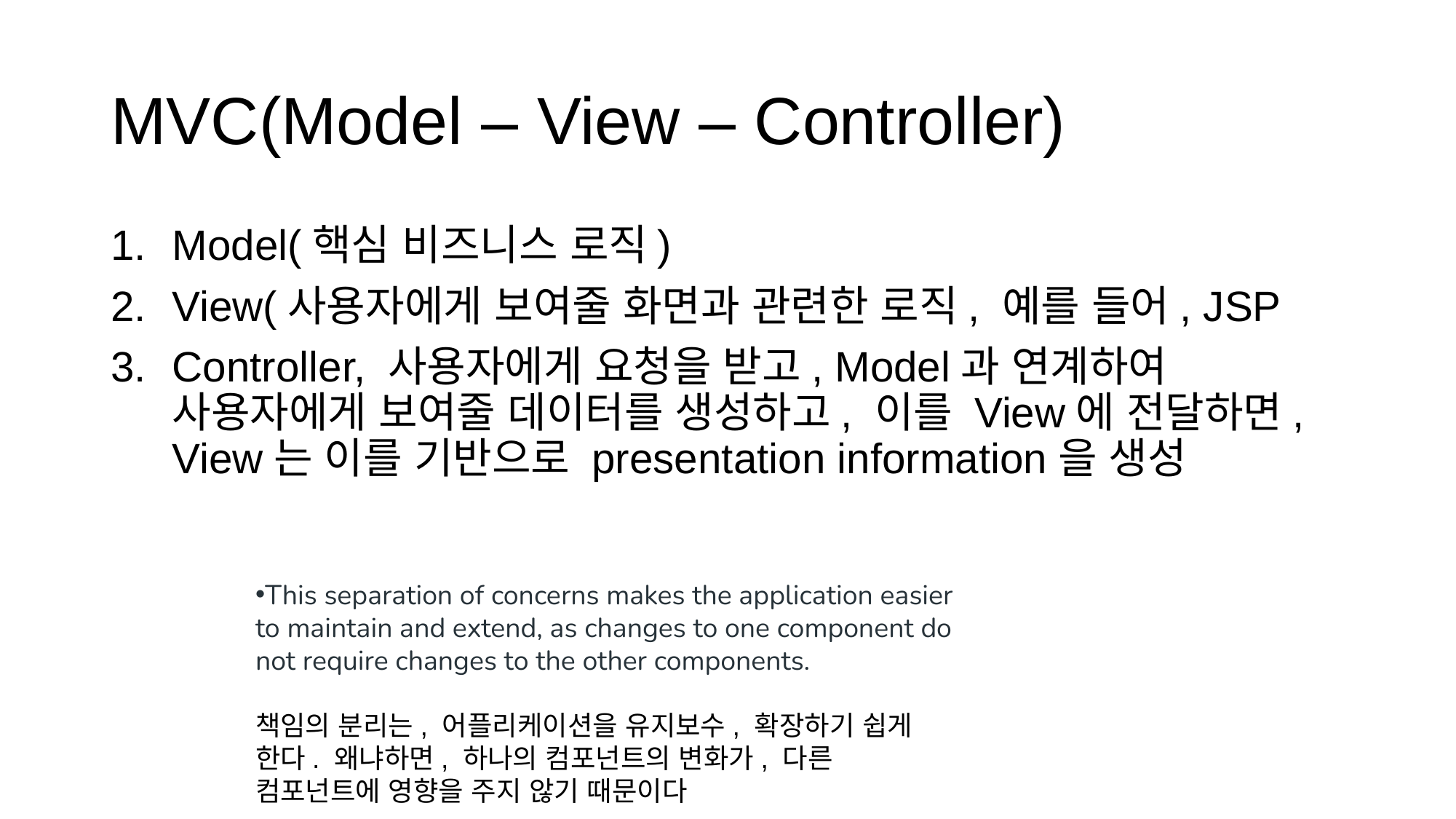

# MVC(Model – View – Controller)
Model(핵심 비즈니스 로직)
View(사용자에게 보여줄 화면과 관련한 로직, 예를 들어, JSP
Controller, 사용자에게 요청을 받고, Model과 연계하여 사용자에게 보여줄 데이터를 생성하고, 이를 View에 전달하면, View는 이를 기반으로 presentation information을 생성

This separation of concerns makes the application easier to maintain and extend, as changes to one component do not require changes to the other components.

책임의 분리는, 어플리케이션을 유지보수, 확장하기 쉽게 한다. 왜냐하면, 하나의 컴포넌트의 변화가, 다른 컴포넌트에 영향을 주지 않기 때문이다